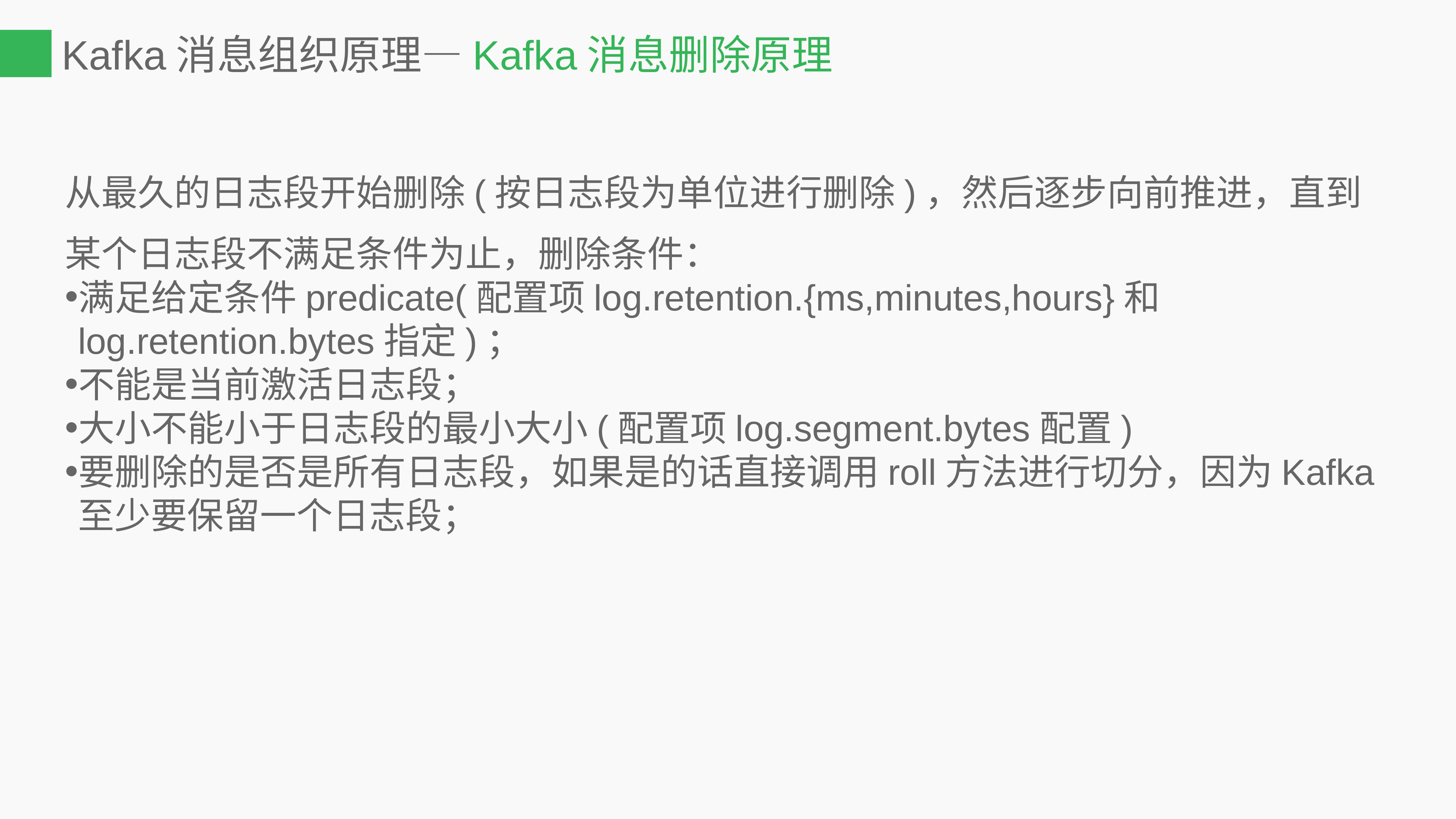

Kafka消息组织原理—Kafka消息删除原理
从最久的日志段开始删除(按日志段为单位进行删除)，然后逐步向前推进，直到某个日志段不满足条件为止，删除条件：
满足给定条件predicate(配置项log.retention.{ms,minutes,hours}和log.retention.bytes指定)；
不能是当前激活日志段；
大小不能小于日志段的最小大小(配置项log.segment.bytes配置)
要删除的是否是所有日志段，如果是的话直接调用roll方法进行切分，因为Kafka至少要保留一个日志段；